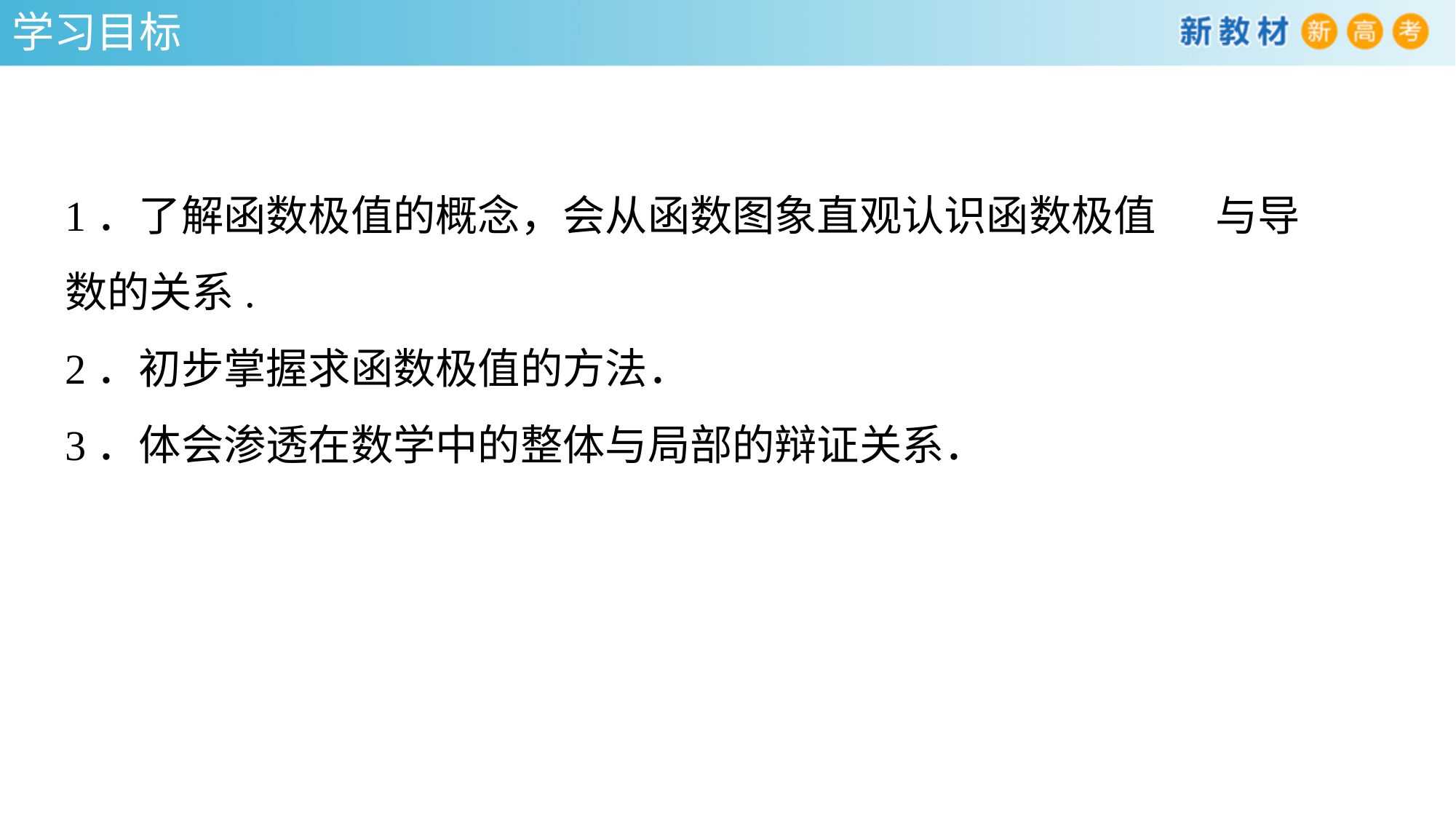

学习目标
1．了解函数极值的概念，会从函数图象直观认识函数极值     与导数的关系.
2．初步掌握求函数极值的方法．
3．体会渗透在数学中的整体与局部的辩证关系．